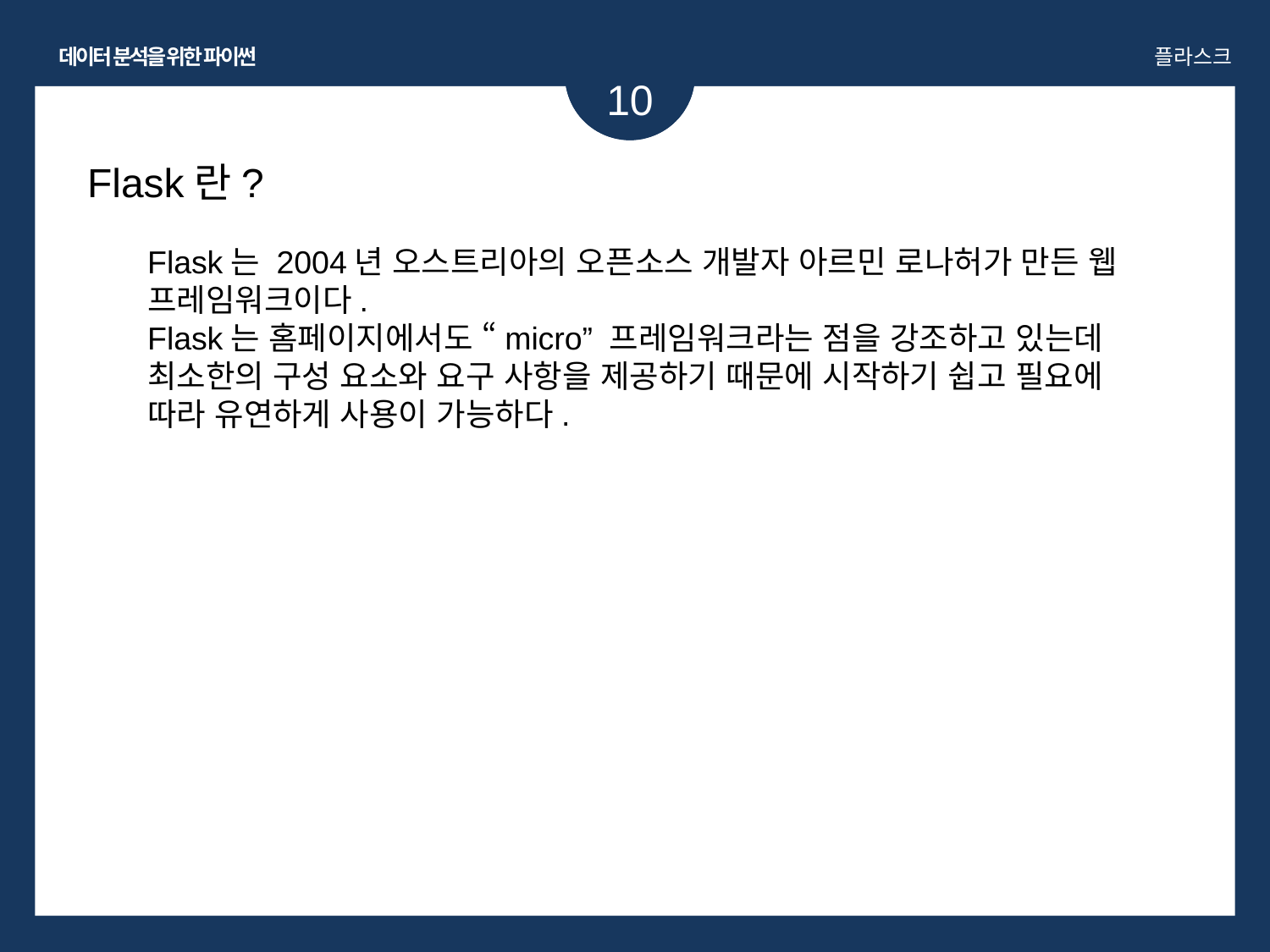

데이터 분석을 위한 파이썬
플라스크
10
Flask란?
Flask는 2004년 오스트리아의 오픈소스 개발자 아르민 로나허가 만든 웹 프레임워크이다.
Flask는 홈페이지에서도 “micro” 프레임워크라는 점을 강조하고 있는데 최소한의 구성 요소와 요구 사항을 제공하기 때문에 시작하기 쉽고 필요에 따라 유연하게 사용이 가능하다.